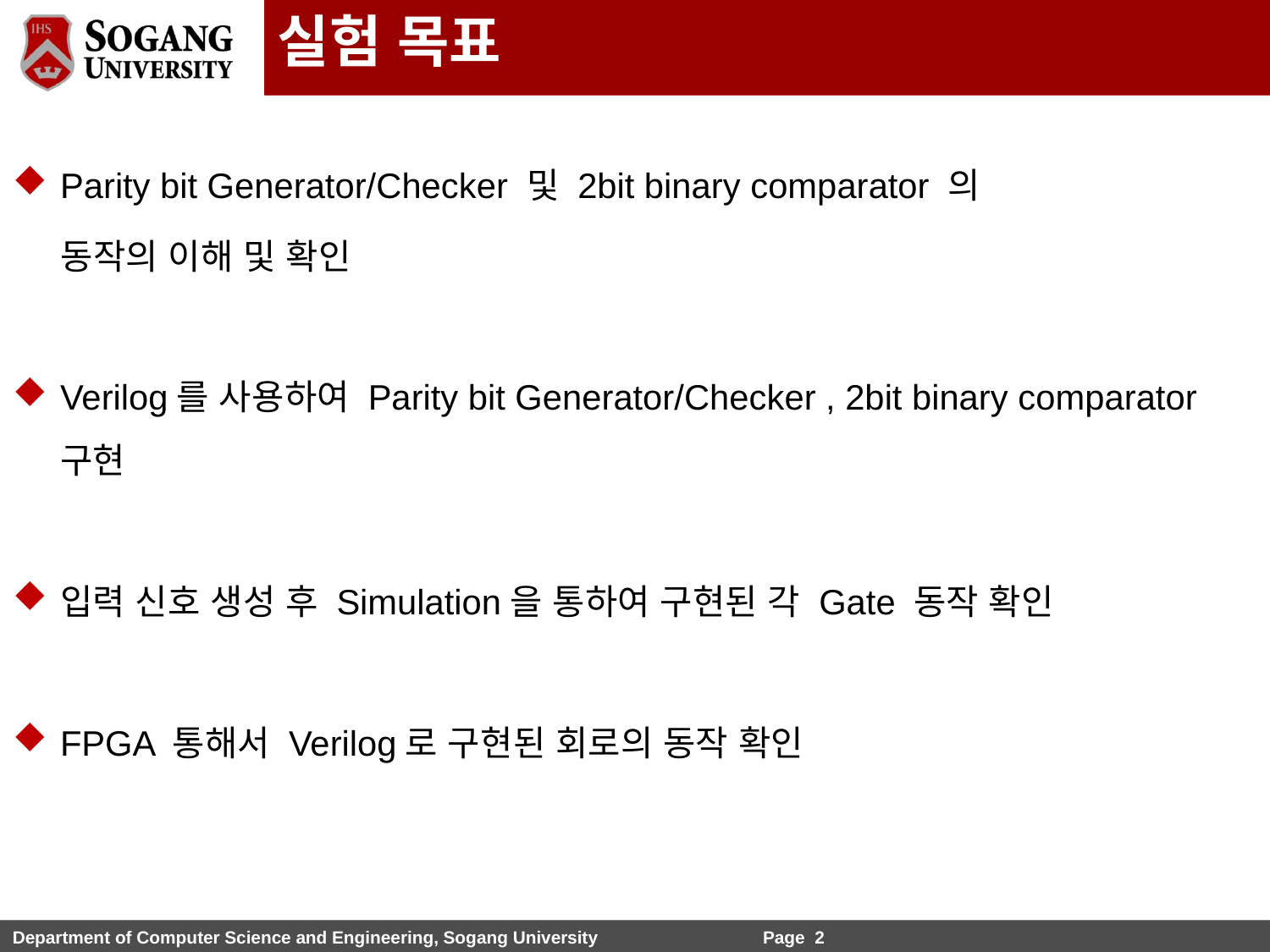

실험 목표
Parity bit Generator/Checker 및 2bit binary comparator 의
    동작의 이해 및 확인

Verilog를 사용하여 Parity bit Generator/Checker , 2bit binary comparator 구현

입력 신호 생성 후 Simulation을 통하여 구현된 각 Gate 동작 확인

FPGA 통해서 Verilog로 구현된 회로의 동작 확인